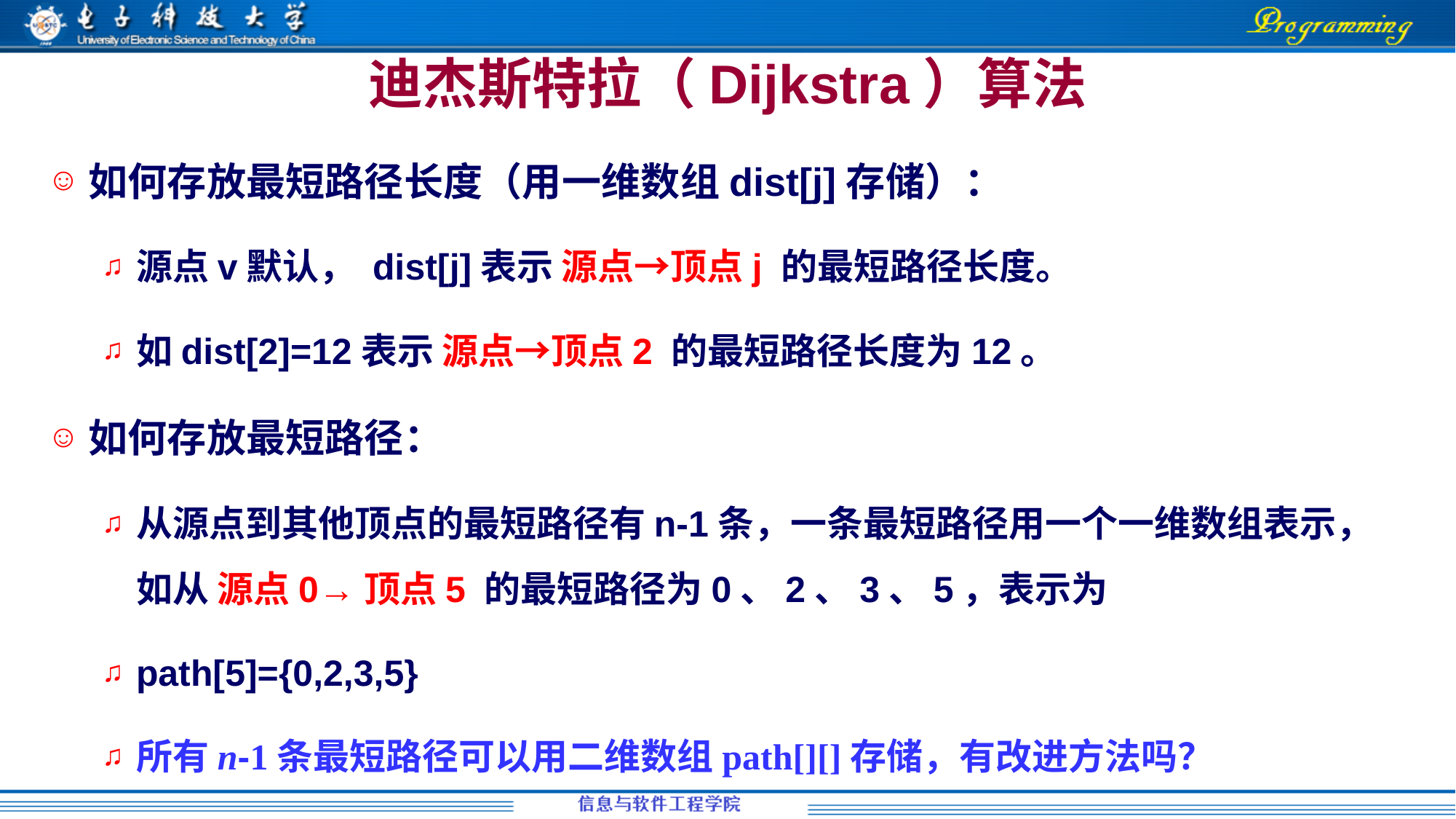

# 迪杰斯特拉（Dijkstra）算法
如何存放最短路径长度（用一维数组dist[j]存储）：
源点v默认， dist[j]表示 源点→顶点j 的最短路径长度。
如dist[2]=12表示 源点→顶点2 的最短路径长度为12。
如何存放最短路径：
从源点到其他顶点的最短路径有n-1条，一条最短路径用一个一维数组表示，如从 源点0→顶点5 的最短路径为0、2、3、5，表示为
path[5]={0,2,3,5}
所有n-1条最短路径可以用二维数组path[][]存储，有改进方法吗？